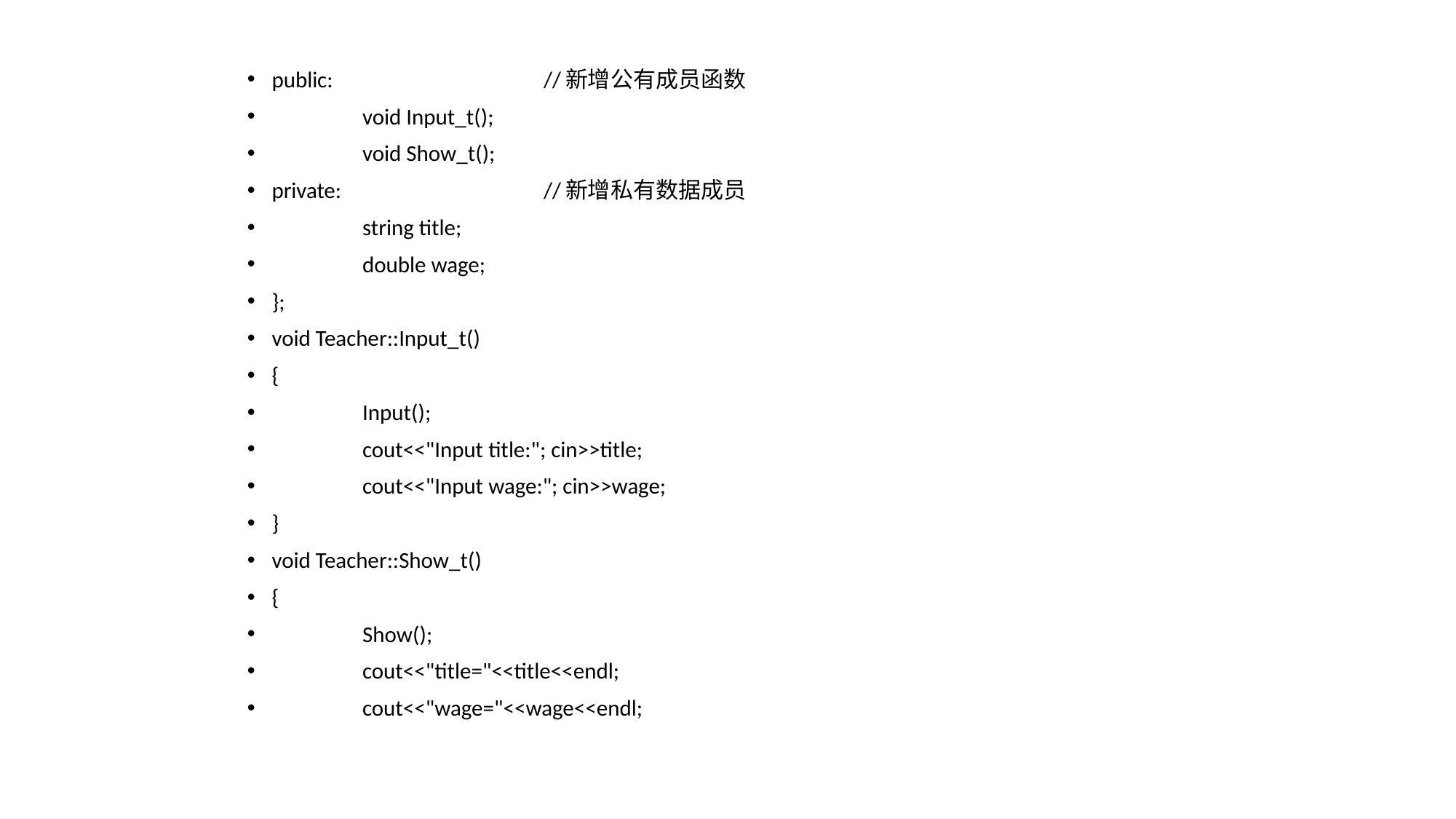

public:                                   	//新增公有成员函数
	void Input_t();
	void Show_t();
private:                                    	//新增私有数据成员
	string title;
	double wage;
};
void Teacher::Input_t()
{
	Input();
	cout<<"Input title:"; cin>>title;
	cout<<"Input wage:"; cin>>wage;
}
void Teacher::Show_t()
{
	Show();
	cout<<"title="<<title<<endl;
	cout<<"wage="<<wage<<endl;